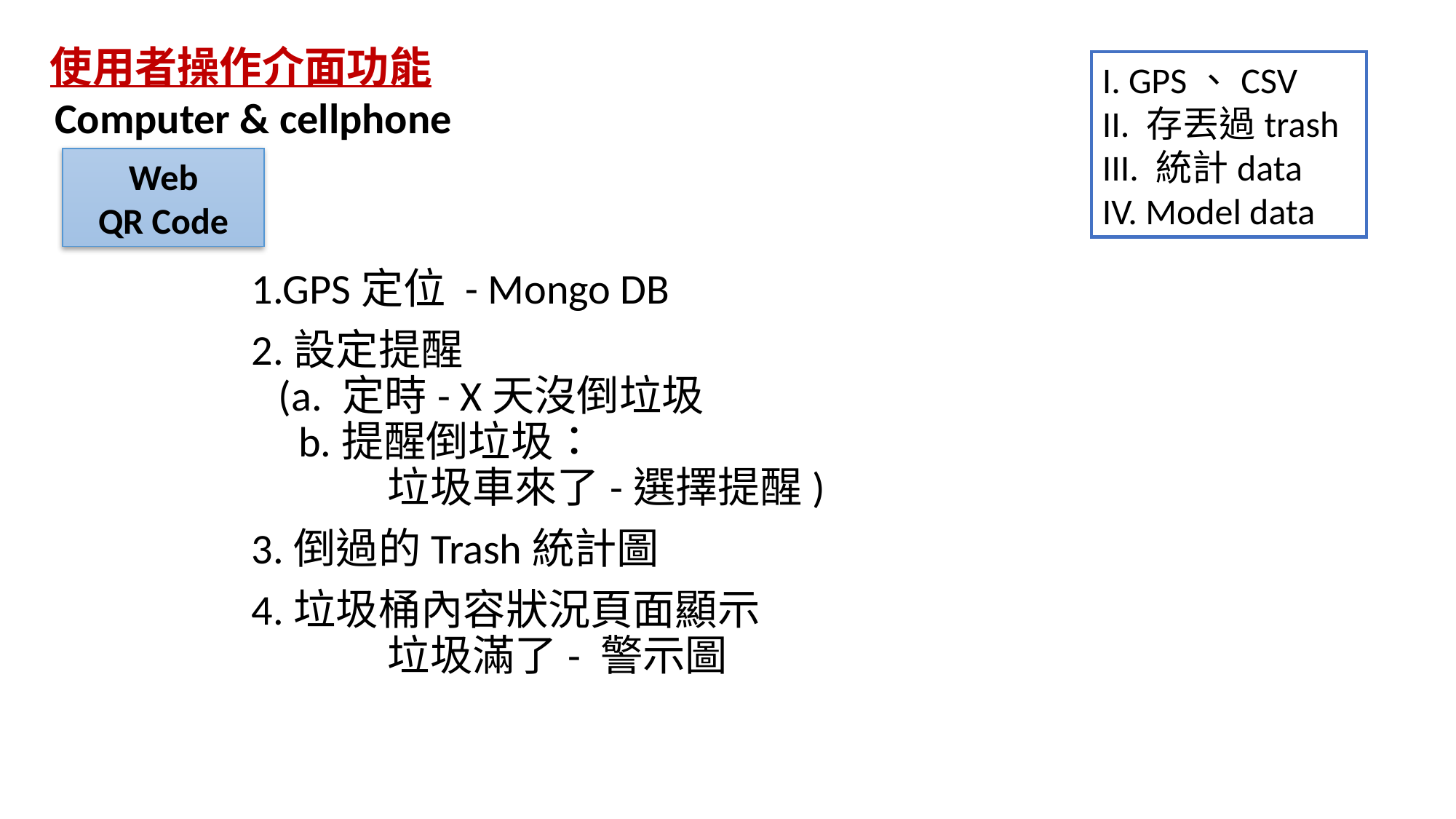

使用者操作介面功能
I. GPS、CSV
II. 存丟過trash
III. 統計data
IV. Model data
Computer & cellphone
Web
QR Code
1.GPS定位 - Mongo DB
2.設定提醒
(a. 定時- X天沒倒垃圾
 b.提醒倒垃圾：
	垃圾車來了-選擇提醒)
3.倒過的Trash統計圖
4.垃圾桶內容狀況頁面顯示
	垃圾滿了- 警示圖